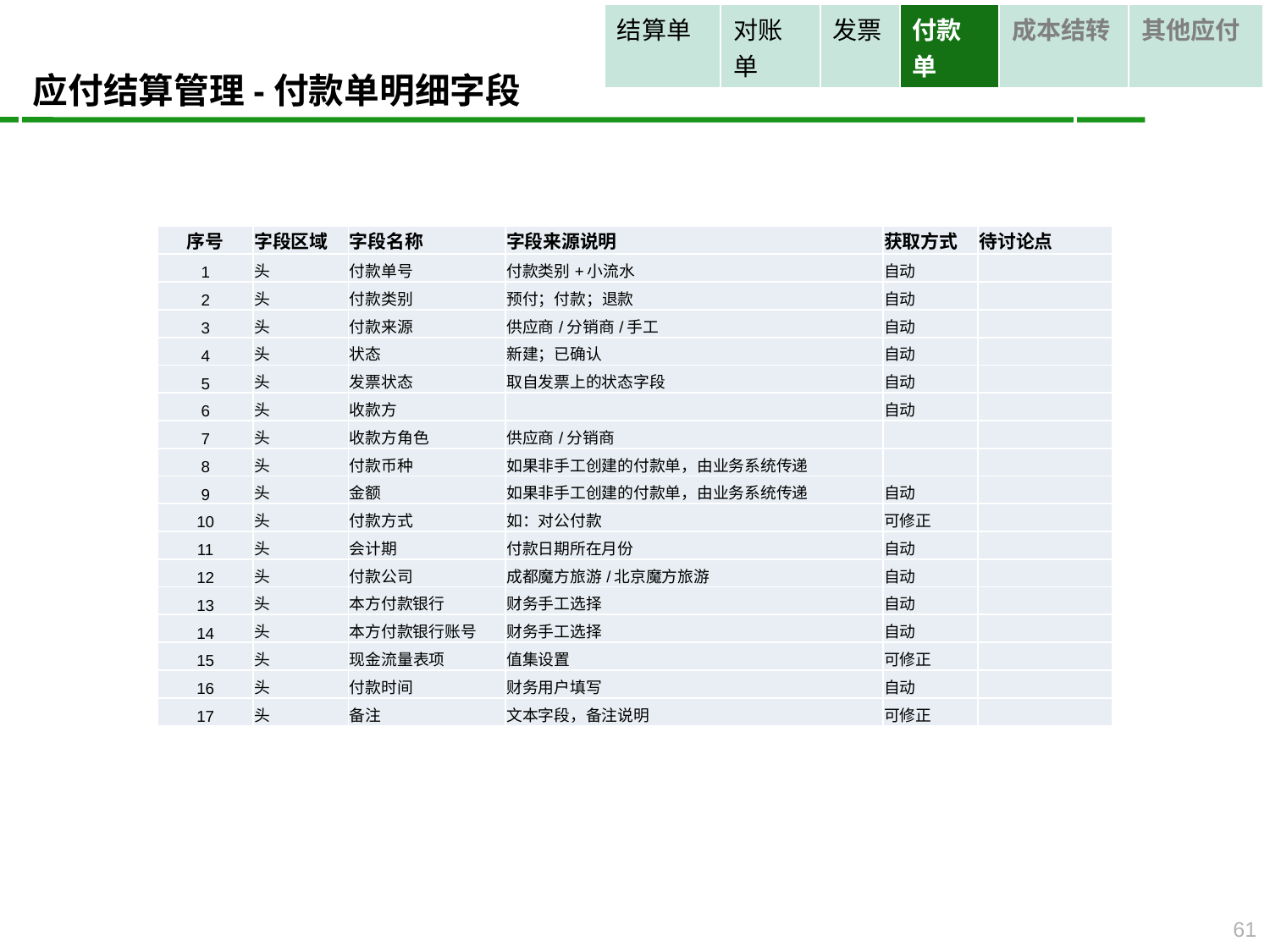

| 结算单 | 对账单 | 发票 | 付款单 | 成本结转 | 其他应付 |
| --- | --- | --- | --- | --- | --- |
应付结算管理-付款单明细字段
| 序号 | 字段区域 | 字段名称 | 字段来源说明 | 获取方式 | 待讨论点 |
| --- | --- | --- | --- | --- | --- |
| 1 | 头 | 付款单号 | 付款类别+小流水 | 自动 |  |
| 2 | 头 | 付款类别 | 预付；付款；退款 | 自动 |  |
| 3 | 头 | 付款来源 | 供应商/分销商/手工 | 自动 |  |
| 4 | 头 | 状态 | 新建；已确认 | 自动 |  |
| 5 | 头 | 发票状态 | 取自发票上的状态字段 | 自动 |  |
| 6 | 头 | 收款方 |  | 自动 |  |
| 7 | 头 | 收款方角色 | 供应商/分销商 |  |  |
| 8 | 头 | 付款币种 | 如果非手工创建的付款单，由业务系统传递 |  |  |
| 9 | 头 | 金额 | 如果非手工创建的付款单，由业务系统传递 | 自动 |  |
| 10 | 头 | 付款方式 | 如：对公付款 | 可修正 |  |
| 11 | 头 | 会计期 | 付款日期所在月份 | 自动 |  |
| 12 | 头 | 付款公司 | 成都魔方旅游/北京魔方旅游 | 自动 |  |
| 13 | 头 | 本方付款银行 | 财务手工选择 | 自动 |  |
| 14 | 头 | 本方付款银行账号 | 财务手工选择 | 自动 |  |
| 15 | 头 | 现金流量表项 | 值集设置 | 可修正 |  |
| 16 | 头 | 付款时间 | 财务用户填写 | 自动 |  |
| 17 | 头 | 备注 | 文本字段，备注说明 | 可修正 |  |
61